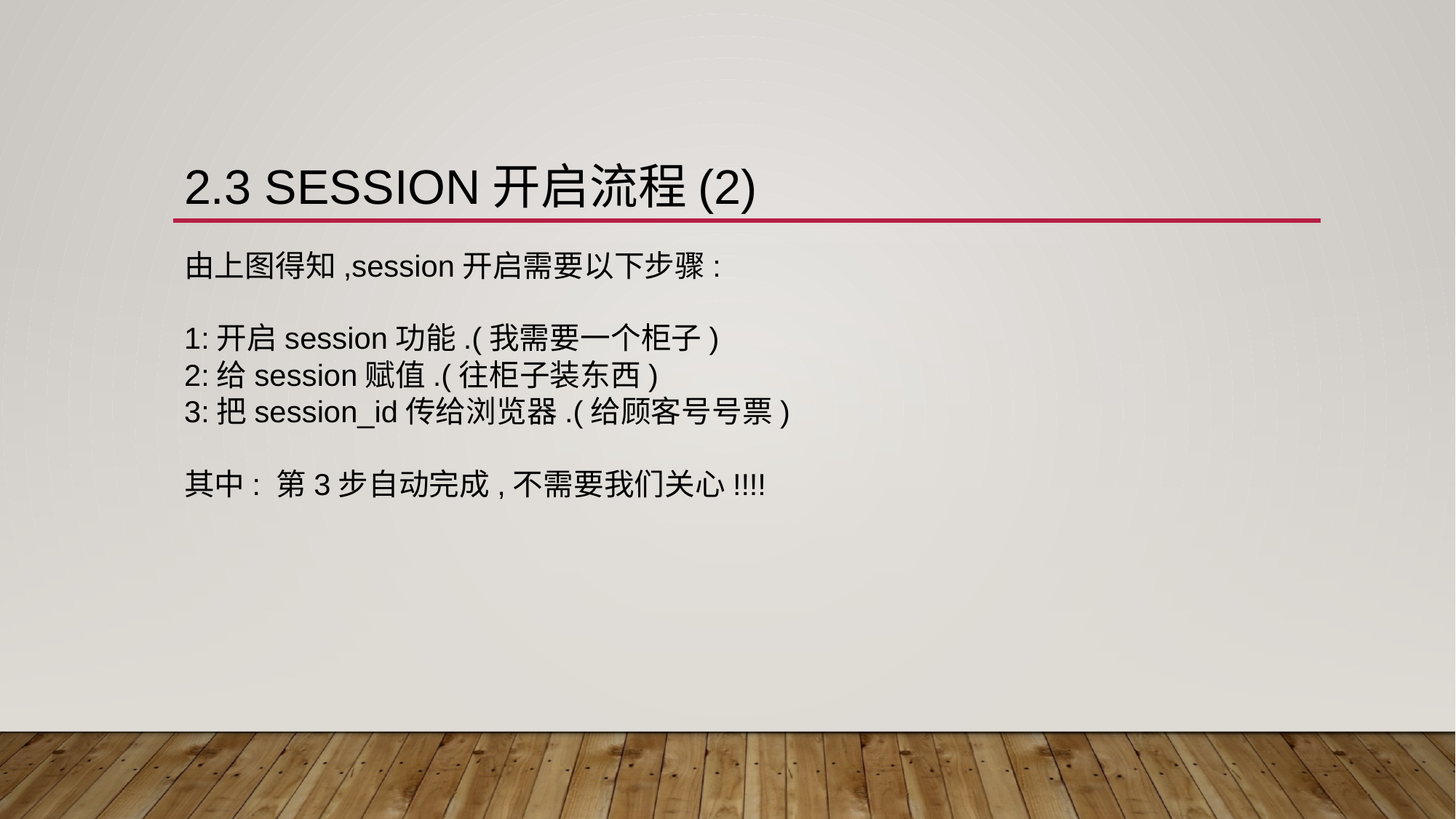

# 2.3 session开启流程(2)
由上图得知,session开启需要以下步骤:

1:开启session功能.(我需要一个柜子)
2:给session赋值.(往柜子装东西)
3:把session_id传给浏览器.(给顾客号号票)

其中: 第3步自动完成,不需要我们关心!!!!